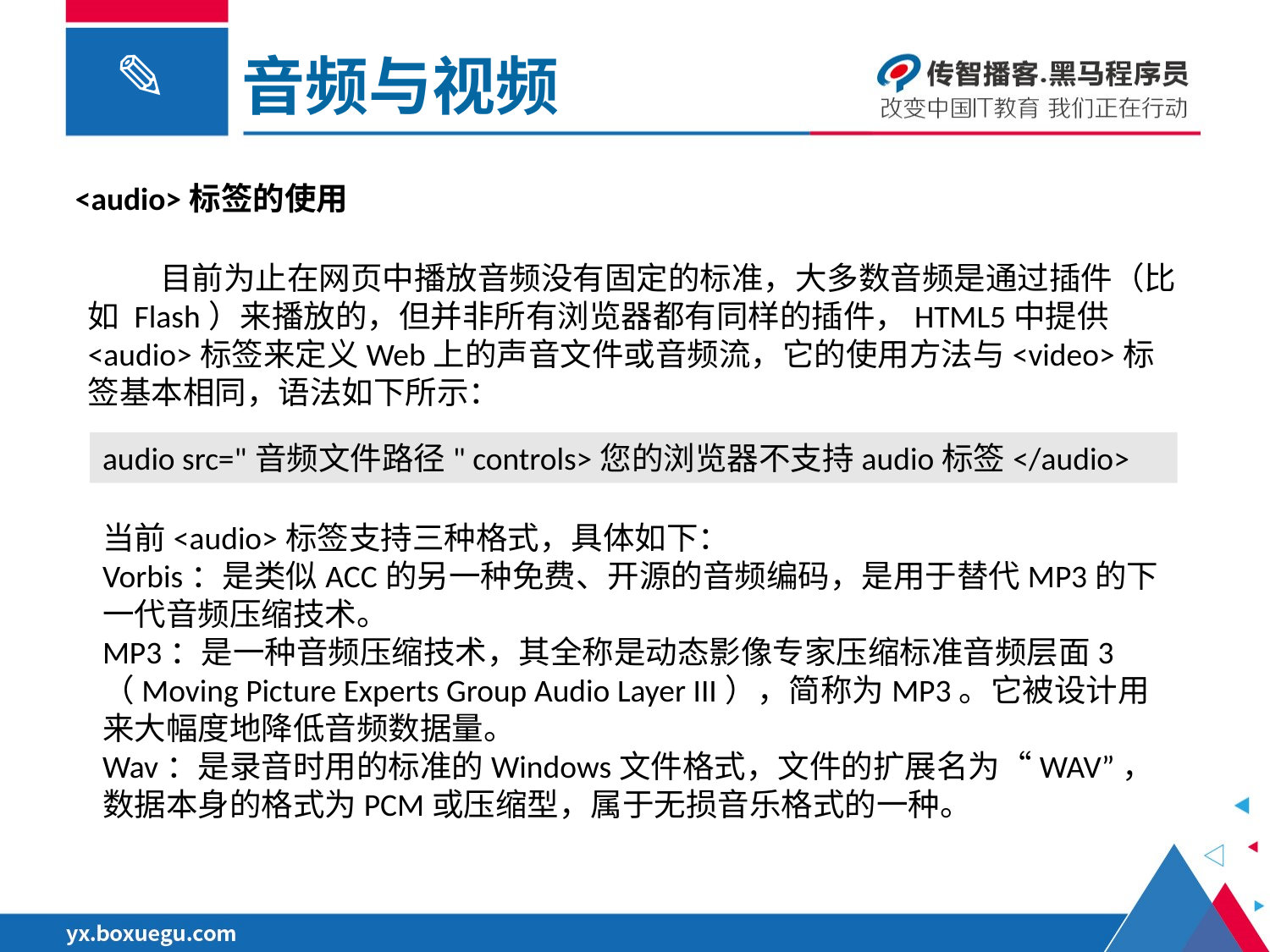

音频与视频
<audio>标签的使用
         目前为止在网页中播放音频没有固定的标准，大多数音频是通过插件（比如 Flash）来播放的，但并非所有浏览器都有同样的插件，HTML5中提供<audio>标签来定义Web上的声音文件或音频流，它的使用方法与<video>标签基本相同，语法如下所示：
audio src="音频文件路径" controls>您的浏览器不支持audio标签</audio>
当前<audio>标签支持三种格式，具体如下：
Vorbis：是类似ACC的另一种免费、开源的音频编码，是用于替代MP3的下一代音频压缩技术。
MP3：是一种音频压缩技术，其全称是动态影像专家压缩标准音频层面3（Moving Picture Experts Group Audio Layer III），简称为MP3。它被设计用来大幅度地降低音频数据量。
Wav：是录音时用的标准的Windows文件格式，文件的扩展名为“WAV”，数据本身的格式为PCM或压缩型，属于无损音乐格式的一种。